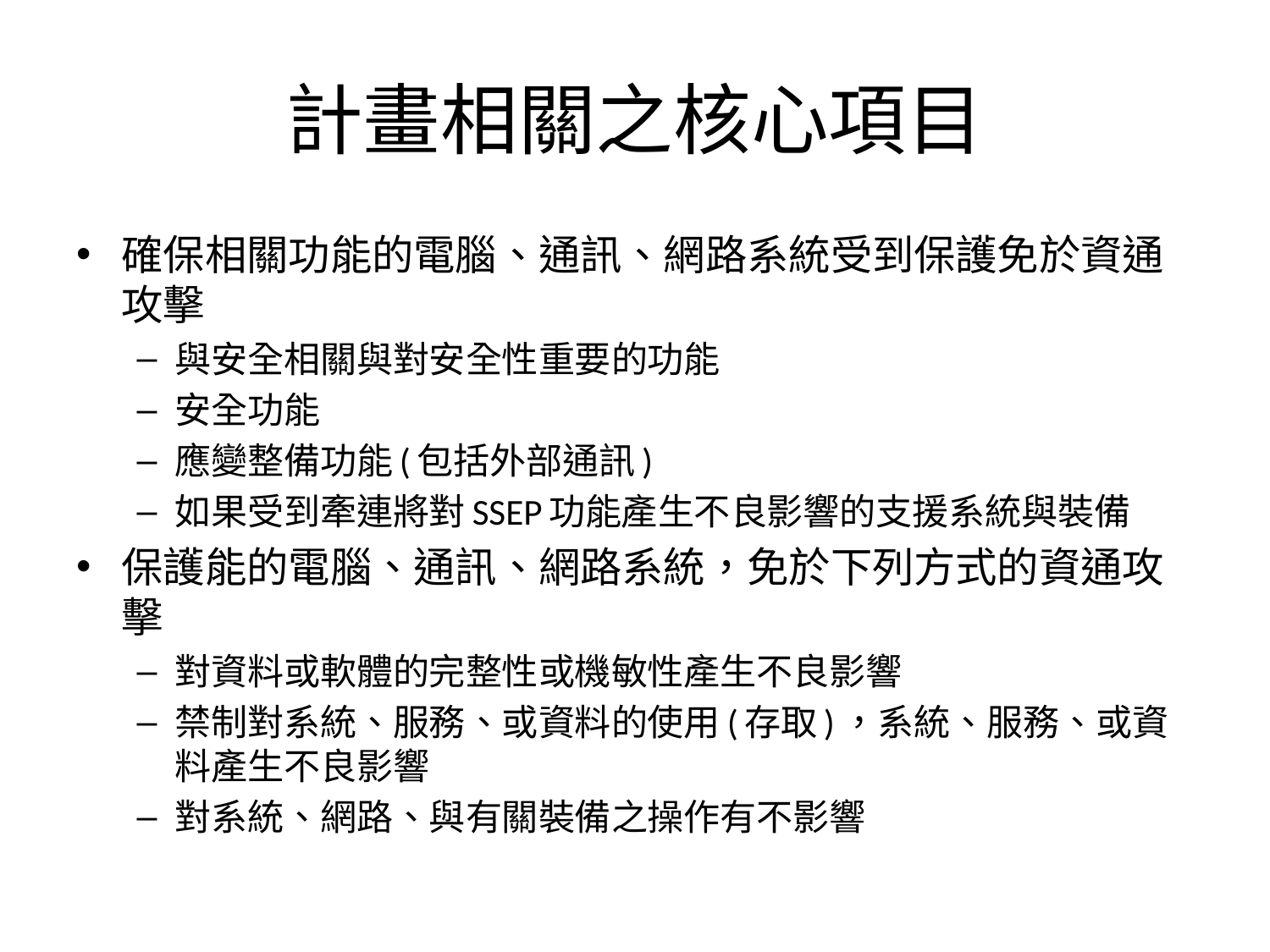

# 計畫相關之核心項目
確保相關功能的電腦、通訊、網路系統受到保護免於資通攻擊
與安全相關與對安全性重要的功能
安全功能
應變整備功能(包括外部通訊)
如果受到牽連將對SSEP功能產生不良影響的支援系統與裝備
保護能的電腦、通訊、網路系統，免於下列方式的資通攻擊
對資料或軟體的完整性或機敏性產生不良影響
禁制對系統、服務、或資料的使用(存取)，系統、服務、或資料產生不良影響
對系統、網路、與有關裝備之操作有不影響